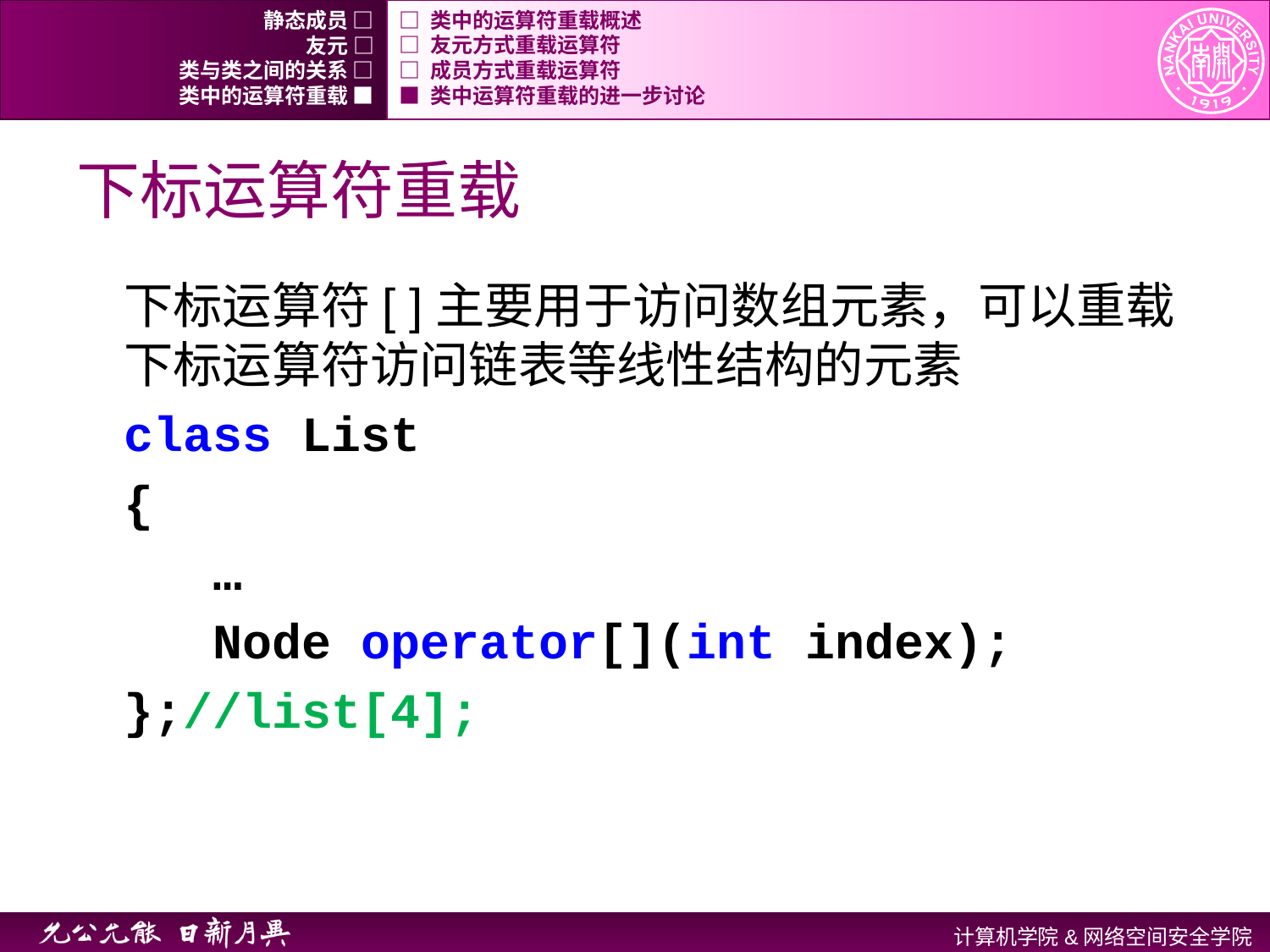

静态成员 □
□ 类中的运算符重载概述
友元 □
□ 友元方式重载运算符
类与类之间的关系 □
□ 成员方式重载运算符
类中的运算符重载 ■

■ 类中运算符重载的进一步讨论
# 下标运算符重载
下标运算符[ ]主要用于访问数组元素，可以重载下标运算符访问链表等线性结构的元素
class List
{
   …
   Node operator[](int index);
};//list[4];